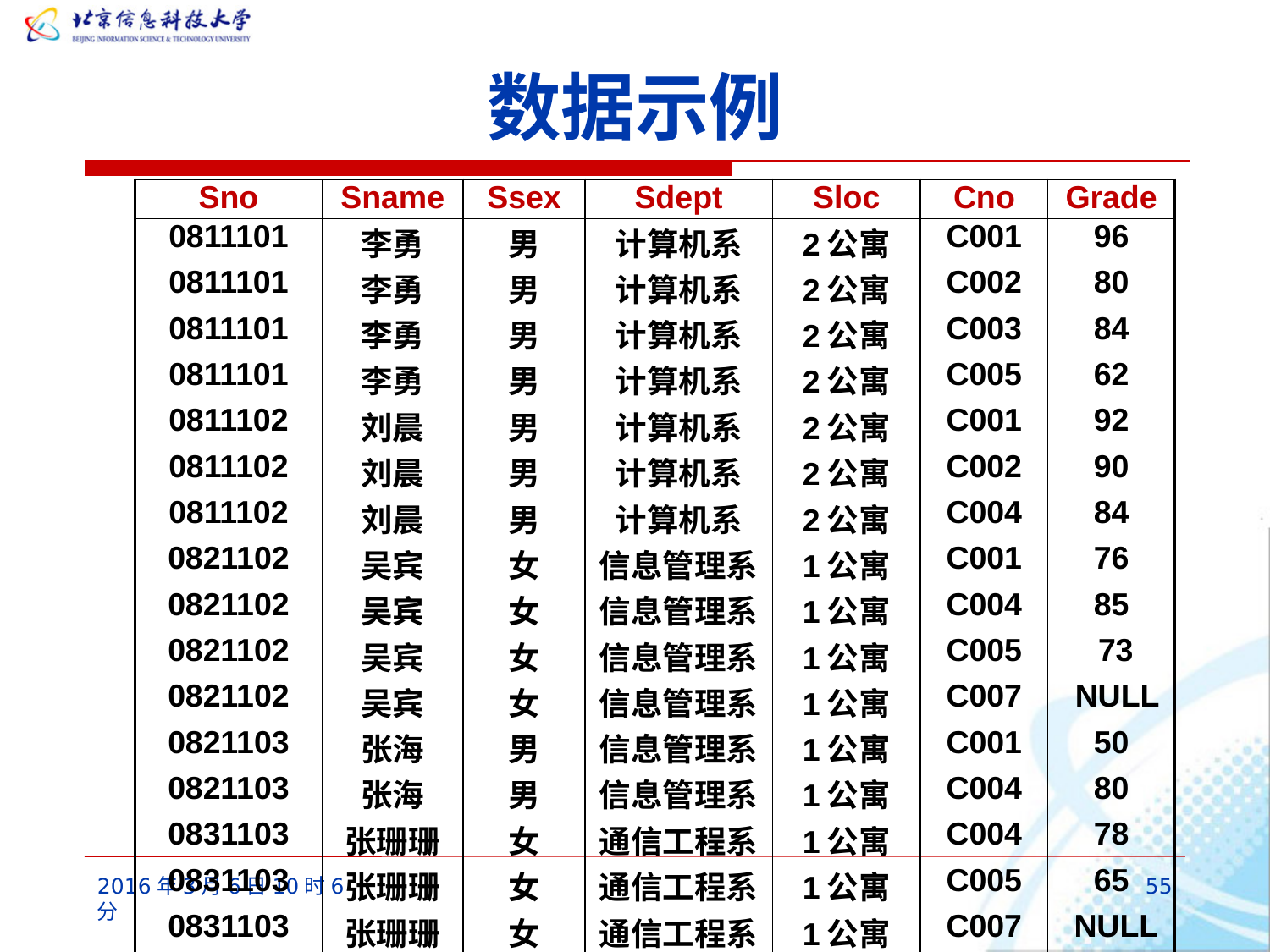

# 数据示例
| Sno | Sname | Ssex | Sdept | Sloc | Cno | Grade |
| --- | --- | --- | --- | --- | --- | --- |
| 0811101 | 李勇 | 男 | 计算机系 | 2公寓 | C001 | 96 |
| 0811101 | 李勇 | 男 | 计算机系 | 2公寓 | C002 | 80 |
| 0811101 | 李勇 | 男 | 计算机系 | 2公寓 | C003 | 84 |
| 0811101 | 李勇 | 男 | 计算机系 | 2公寓 | C005 | 62 |
| 0811102 | 刘晨 | 男 | 计算机系 | 2公寓 | C001 | 92 |
| 0811102 | 刘晨 | 男 | 计算机系 | 2公寓 | C002 | 90 |
| 0811102 | 刘晨 | 男 | 计算机系 | 2公寓 | C004 | 84 |
| 0821102 | 吴宾 | 女 | 信息管理系 | 1公寓 | C001 | 76 |
| 0821102 | 吴宾 | 女 | 信息管理系 | 1公寓 | C004 | 85 |
| 0821102 | 吴宾 | 女 | 信息管理系 | 1公寓 | C005 | 73 |
| 0821102 | 吴宾 | 女 | 信息管理系 | 1公寓 | C007 | NULL |
| 0821103 | 张海 | 男 | 信息管理系 | 1公寓 | C001 | 50 |
| 0821103 | 张海 | 男 | 信息管理系 | 1公寓 | C004 | 80 |
| 0831103 | 张珊珊 | 女 | 通信工程系 | 1公寓 | C004 | 78 |
| 0831103 | 张珊珊 | 女 | 通信工程系 | 1公寓 | C005 | 65 |
| 0831103 | 张珊珊 | 女 | 通信工程系 | 1公寓 | C007 | NULL |
2016年3月6日10时6分
55